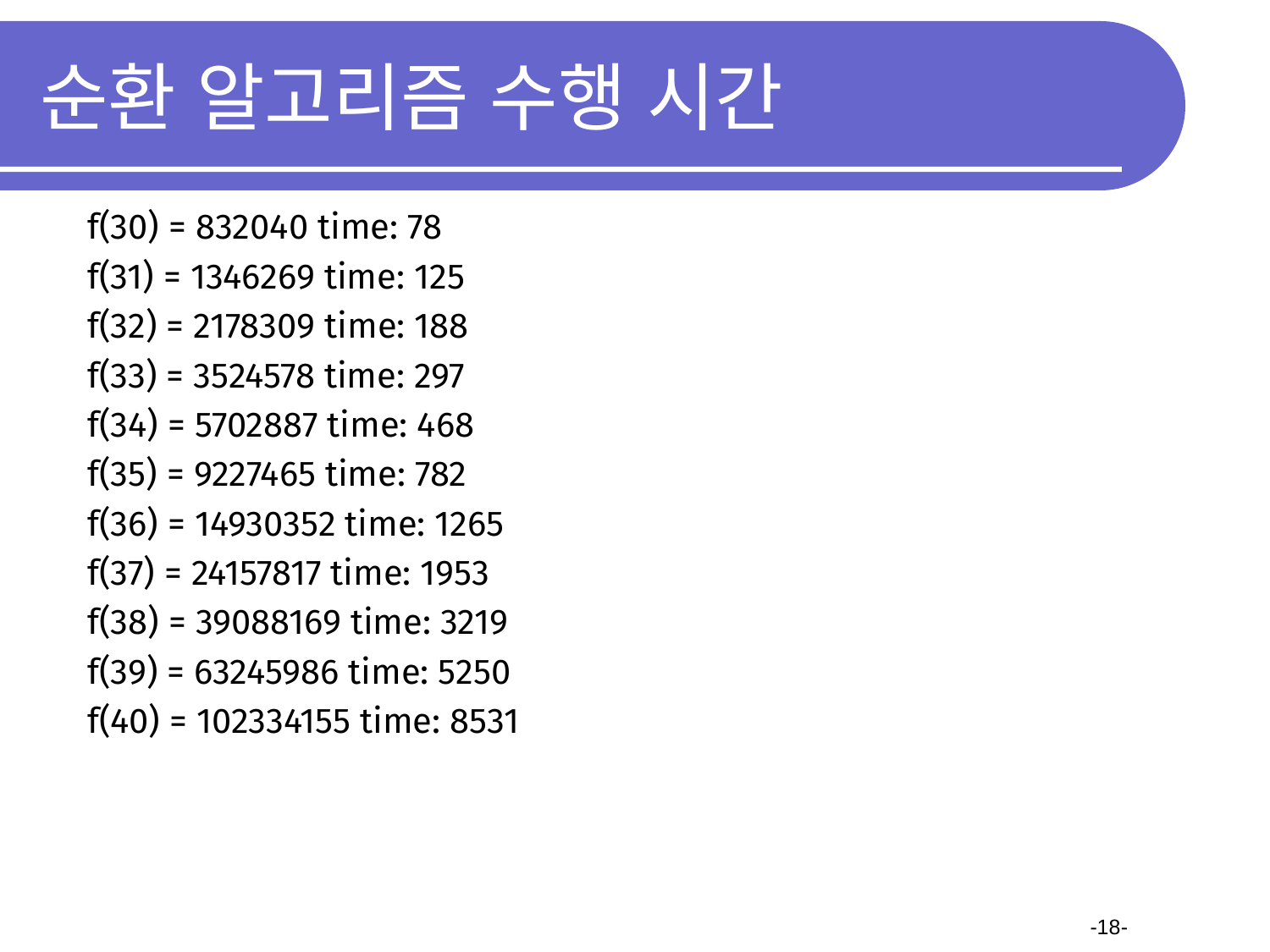

# 순환 알고리즘 수행 시간
f(30) = 832040 time: 78
f(31) = 1346269 time: 125
f(32) = 2178309 time: 188
f(33) = 3524578 time: 297
f(34) = 5702887 time: 468
f(35) = 9227465 time: 782
f(36) = 14930352 time: 1265
f(37) = 24157817 time: 1953
f(38) = 39088169 time: 3219
f(39) = 63245986 time: 5250
f(40) = 102334155 time: 8531